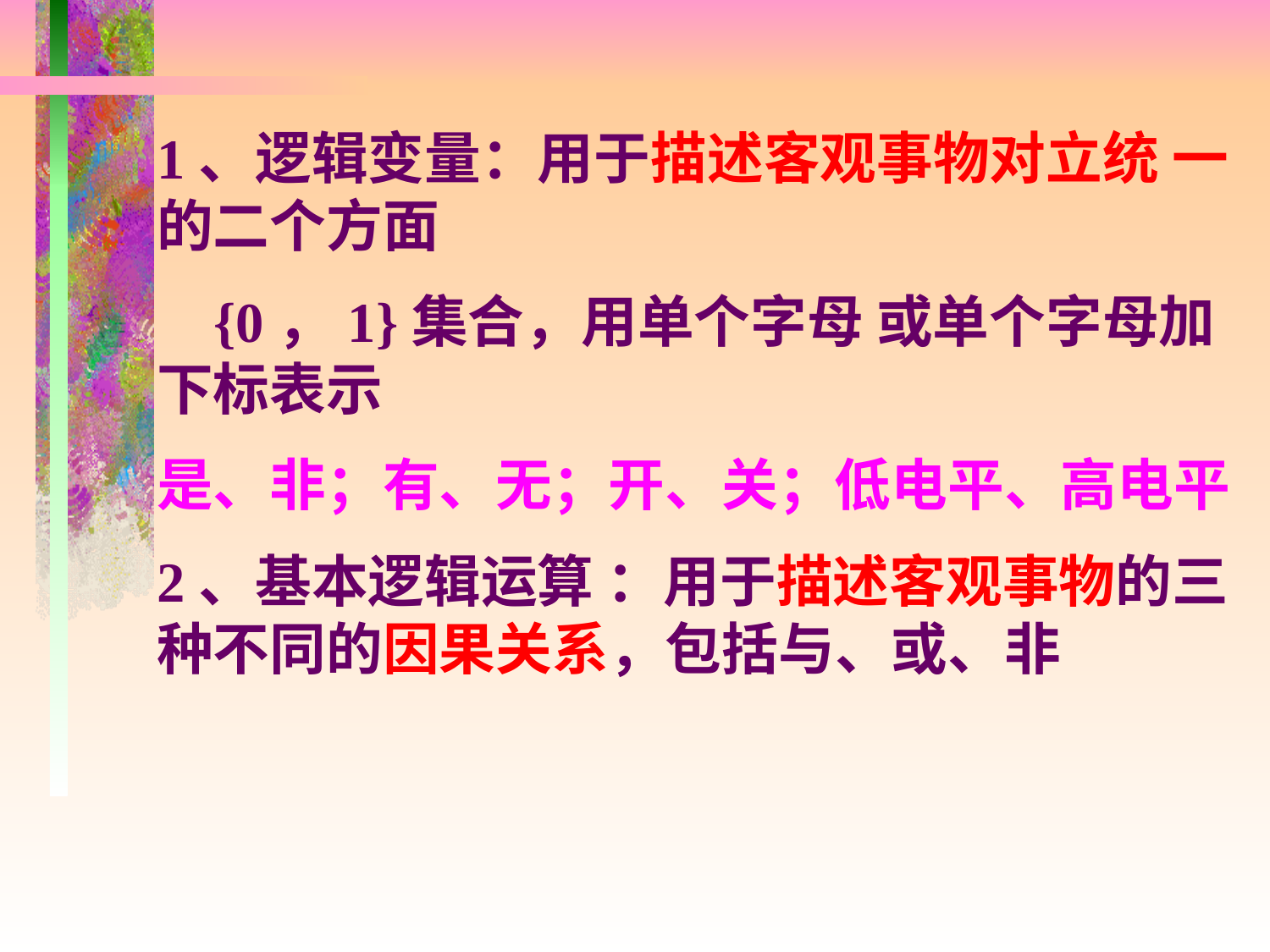

1、逻辑变量：用于描述客观事物对立统 一的二个方面
    {0，1}集合，用单个字母 或单个字母加下标表示
是、非；有、无；开、关；低电平、高电平
2、基本逻辑运算 ：用于描述客观事物的三种不同的因果关系，包括与、或、非